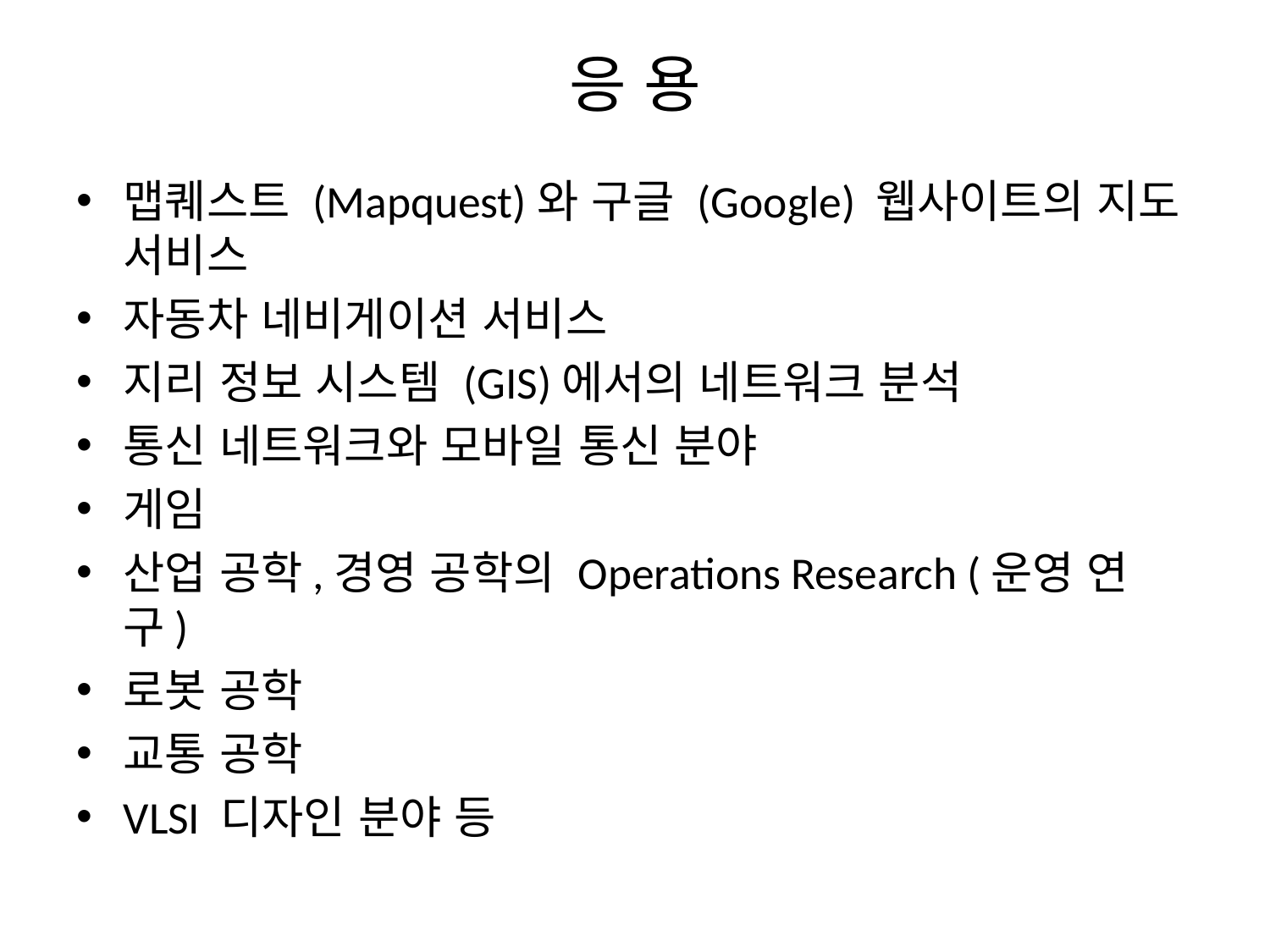

# 응 용
맵퀘스트 (Mapquest)와 구글 (Google) 웹사이트의 지도 서비스
자동차 네비게이션 서비스
지리 정보 시스템 (GIS)에서의 네트워크 분석
통신 네트워크와 모바일 통신 분야
게임
산업 공학,경영 공학의 Operations Research (운영 연구)
로봇 공학
교통 공학
VLSI 디자인 분야 등